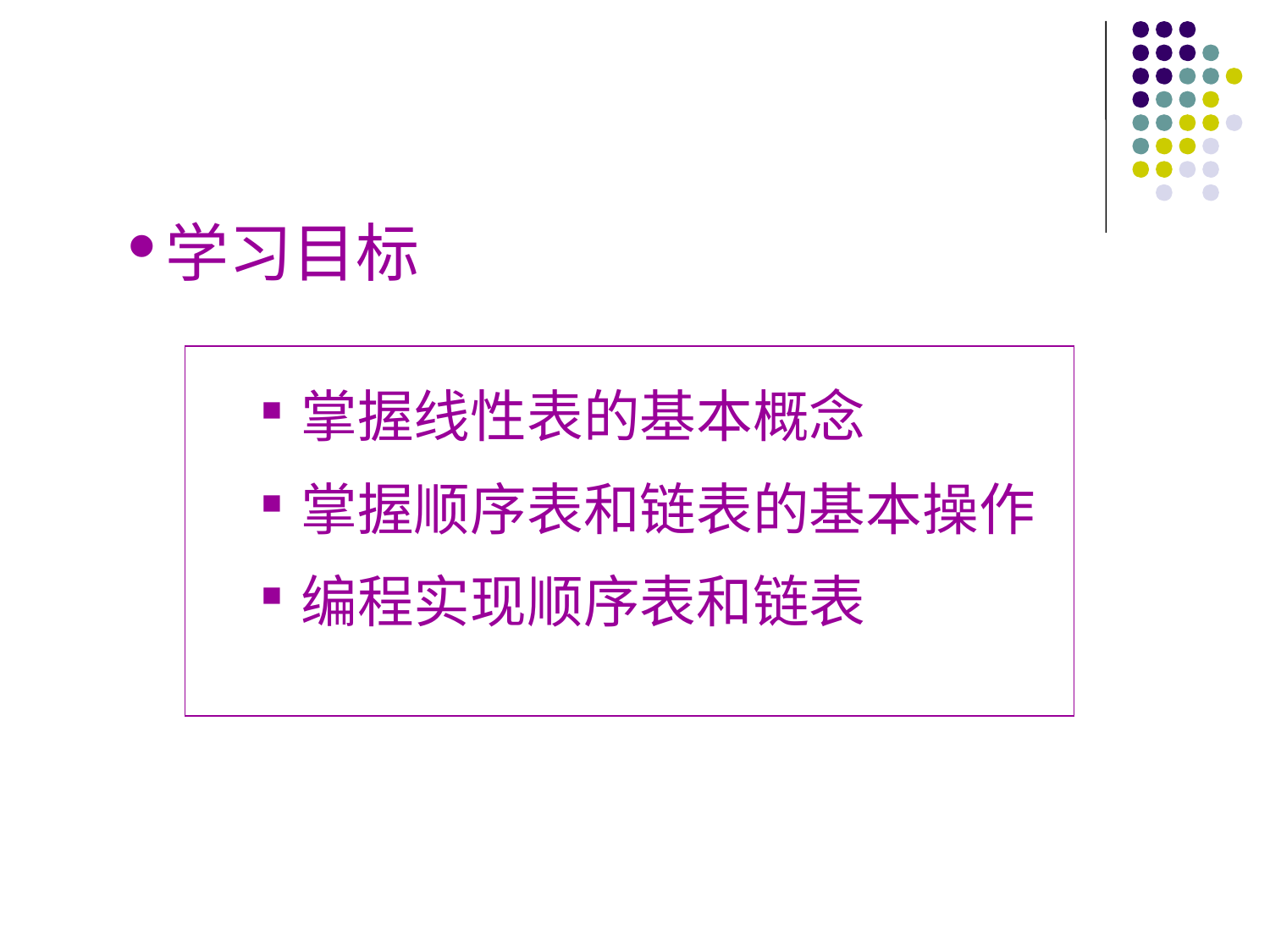

学习目标
掌握线性表的基本概念
掌握顺序表和链表的基本操作
编程实现顺序表和链表